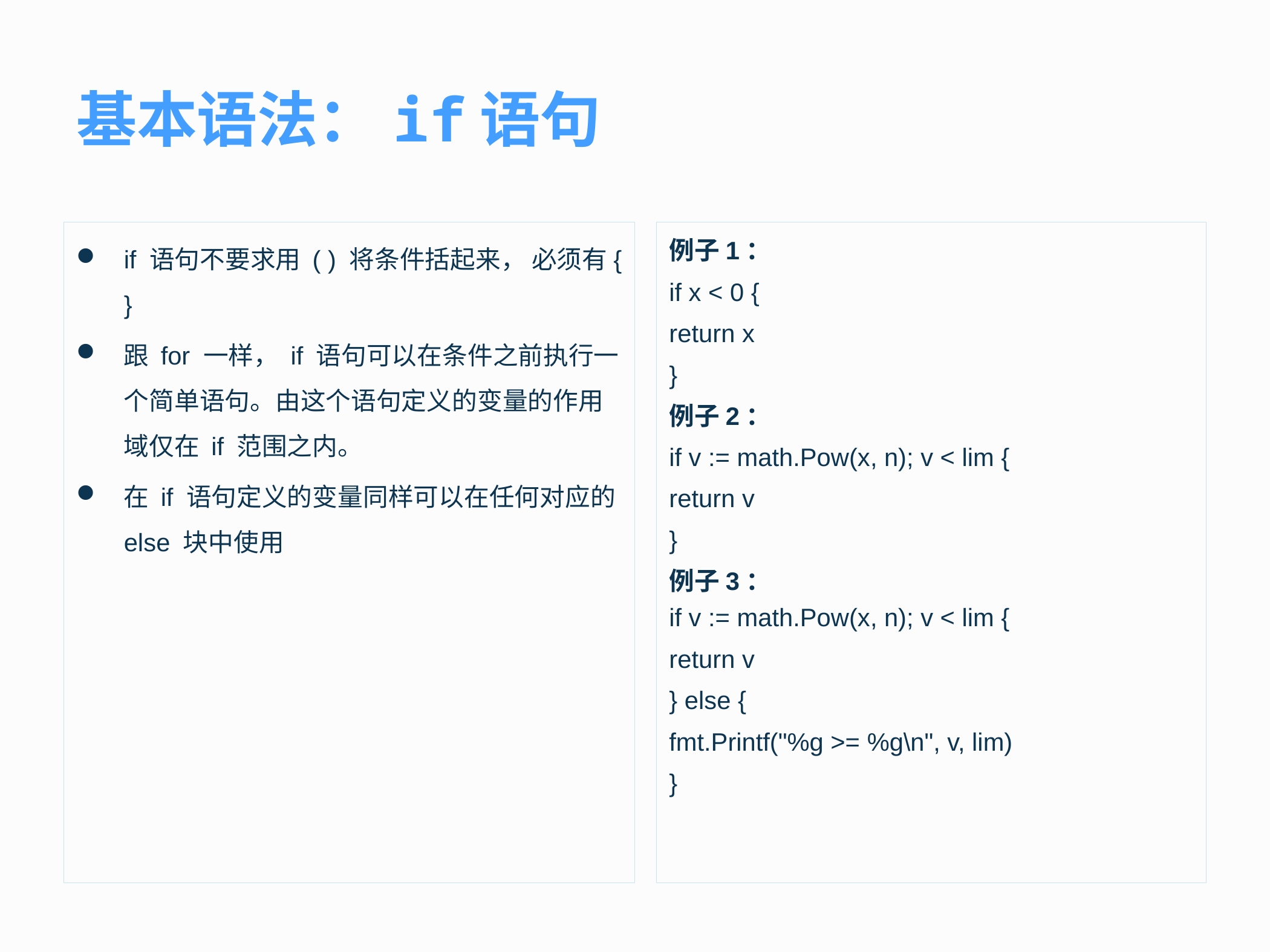

# 基本语法：if语句
if 语句不要求用 ( ) 将条件括起来， 必须有{ }
跟 for 一样， if 语句可以在条件之前执行一个简单语句。由这个语句定义的变量的作用域仅在 if 范围之内。
在 if 语句定义的变量同样可以在任何对应的 else 块中使用

例子1：
if x < 0 {
return x
}
例子2：
if v := math.Pow(x, n); v < lim {
return v
}
例子3：
if v := math.Pow(x, n); v < lim {
return v
} else {
fmt.Printf("%g >= %g\n", v, lim)
}